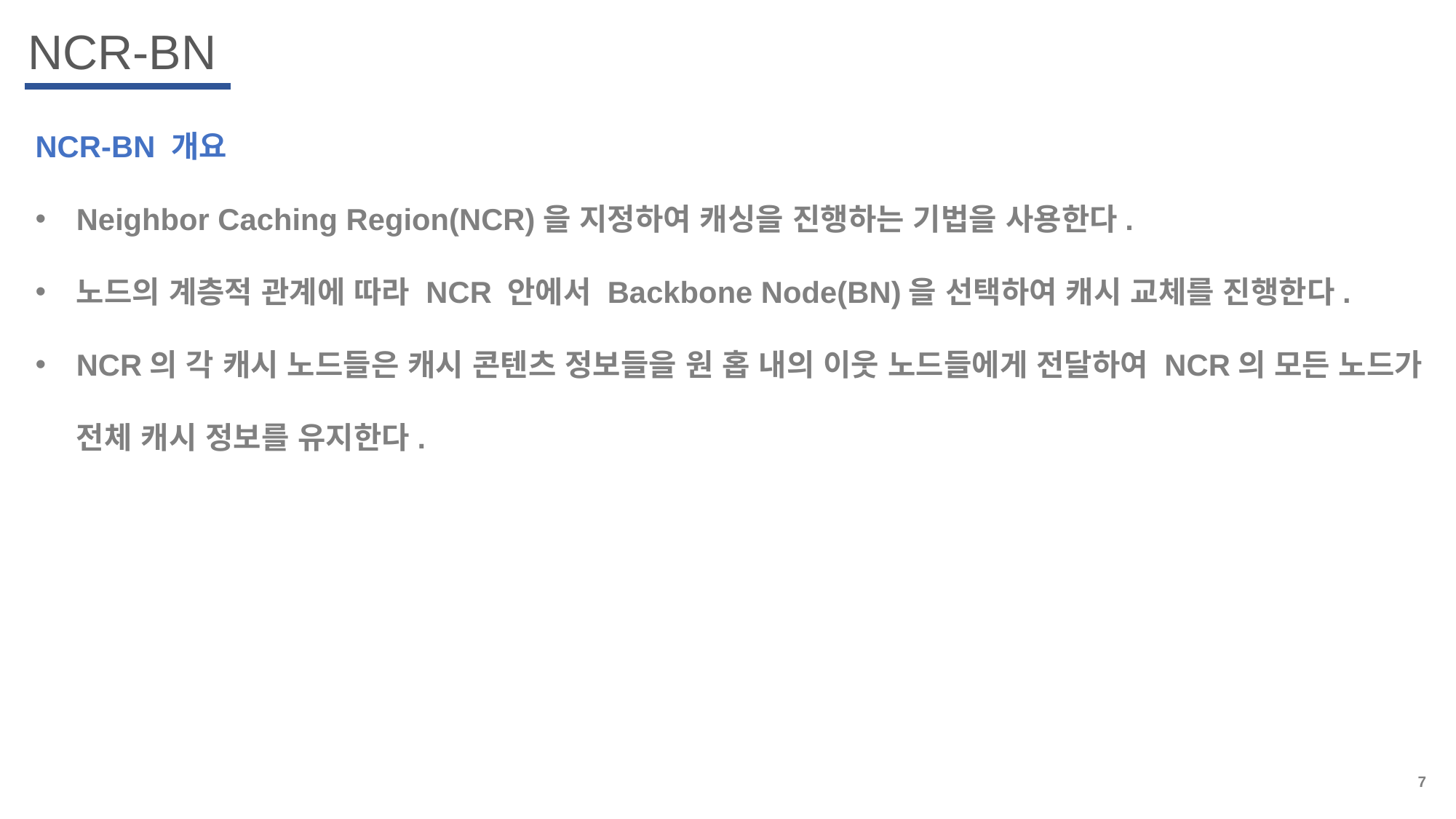

NCR-BN
NCR-BN 개요
Neighbor Caching Region(NCR)을 지정하여 캐싱을 진행하는 기법을 사용한다.
노드의 계층적 관계에 따라 NCR 안에서 Backbone Node(BN)을 선택하여 캐시 교체를 진행한다.
NCR의 각 캐시 노드들은 캐시 콘텐츠 정보들을 원 홉 내의 이웃 노드들에게 전달하여 NCR의 모든 노드가 전체 캐시 정보를 유지한다.
7